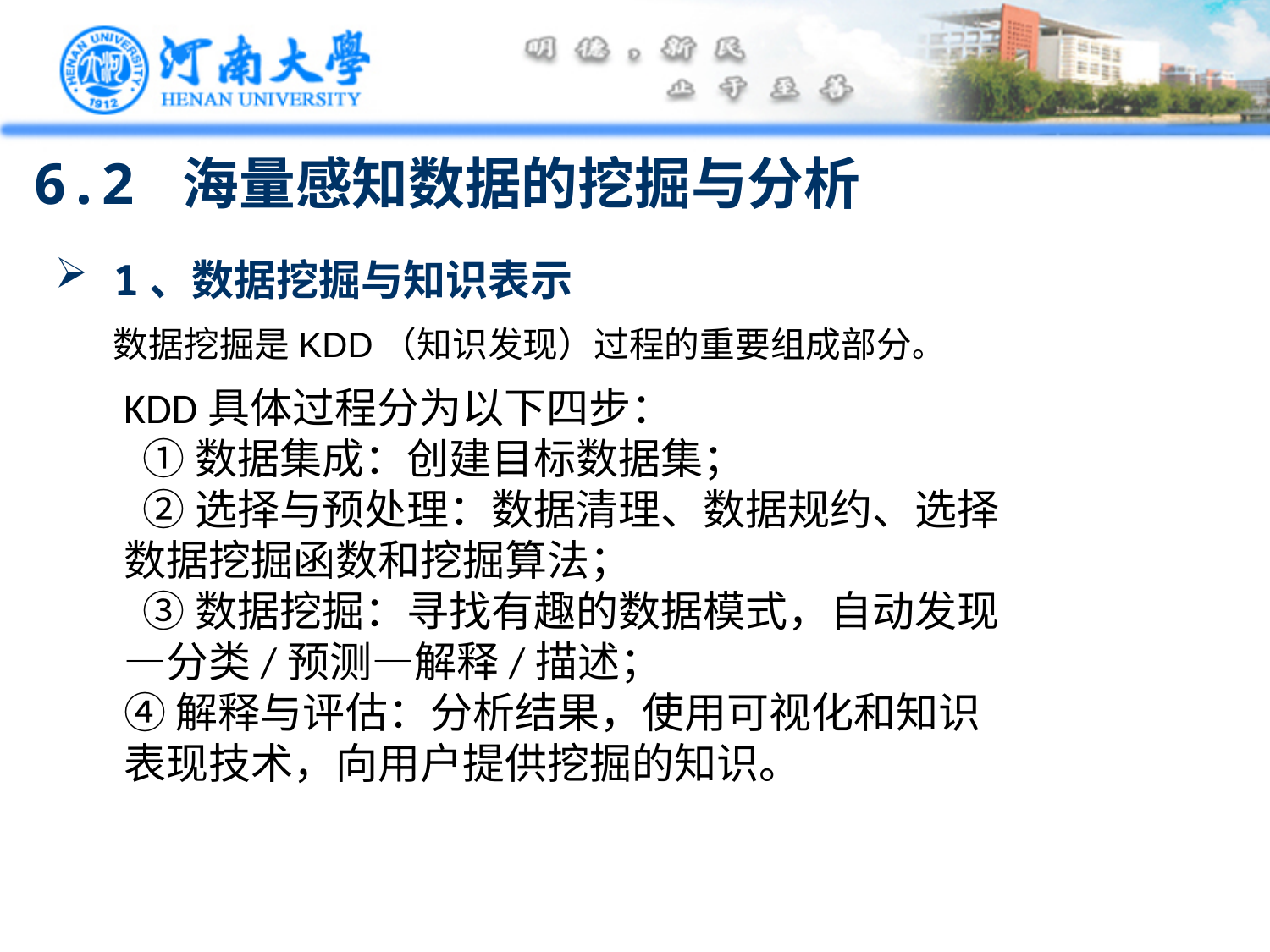

6.2 海量感知数据的挖掘与分析
 1、数据挖掘与知识表示
数据挖掘是KDD（知识发现）过程的重要组成部分。

KDD具体过程分为以下四步：
  ①数据集成：创建目标数据集；
  ②选择与预处理：数据清理、数据规约、选择数据挖掘函数和挖掘算法；
  ③数据挖掘：寻找有趣的数据模式，自动发现—分类/预测—解释/描述；
④解释与评估：分析结果，使用可视化和知识表现技术，向用户提供挖掘的知识。